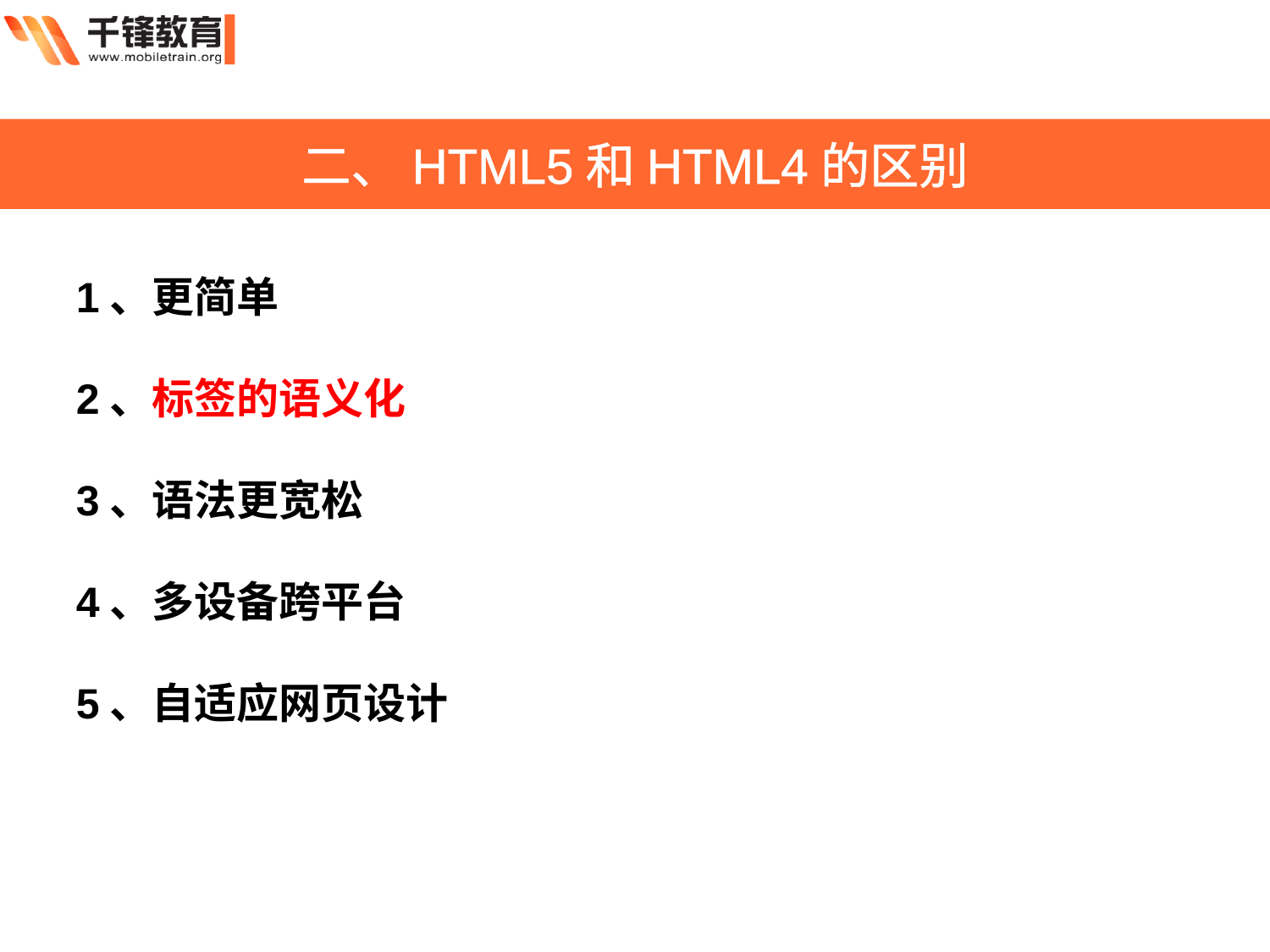

二、HTML5和HTML4的区别
1、更简单

2、标签的语义化

3、语法更宽松

4、多设备跨平台

5、自适应网页设计